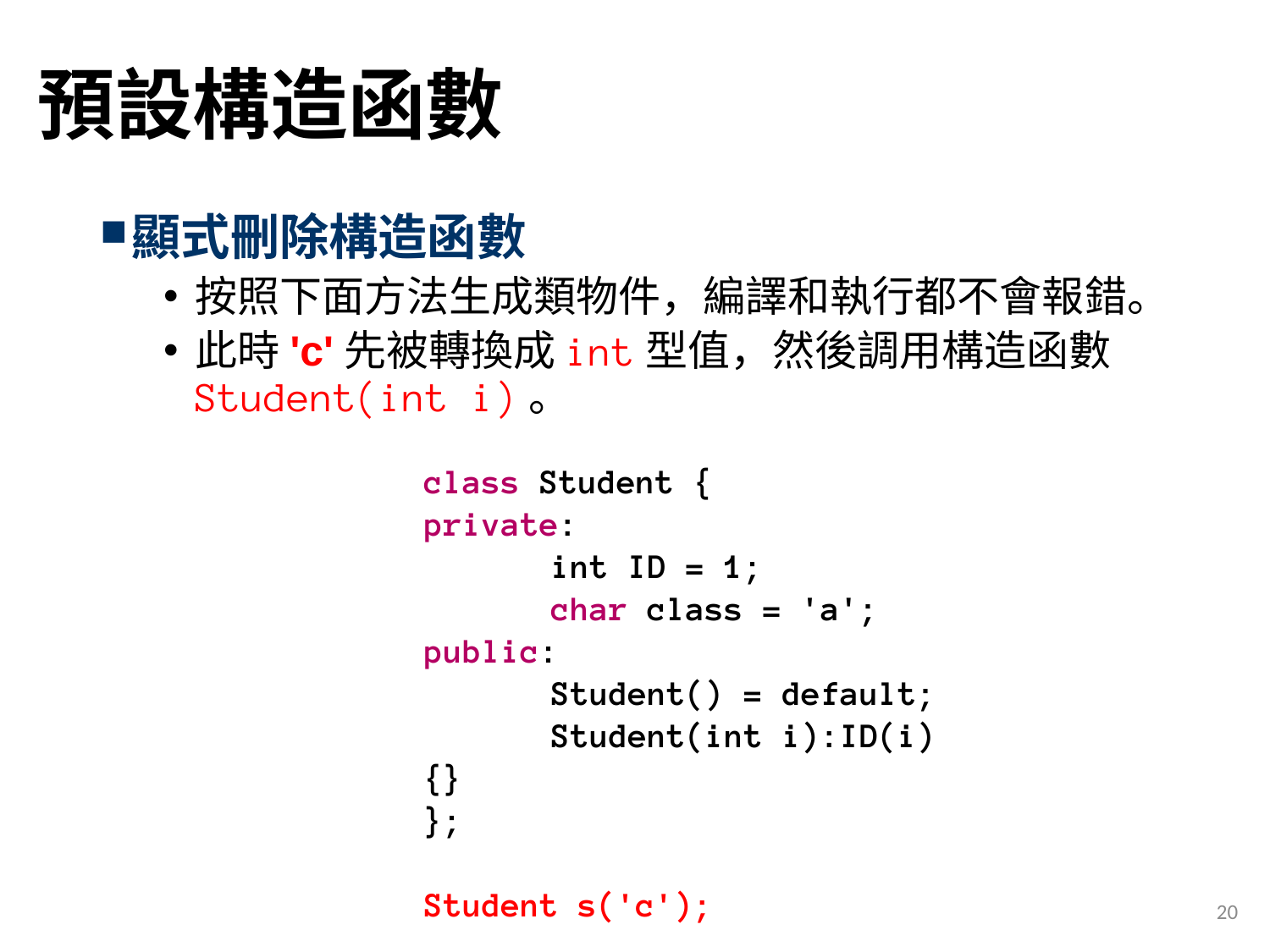

# 預設構造函數
顯式刪除構造函數
按照下面方法生成類物件，編譯和執行都不會報錯。
此時'c'先被轉換成int型值，然後調用構造函數Student(int i)。

class Student {
private:
	int ID = 1;
	char class = 'a';
public:
	Student() = default;
	Student(int i):ID(i) {}
};

Student s('c');
20